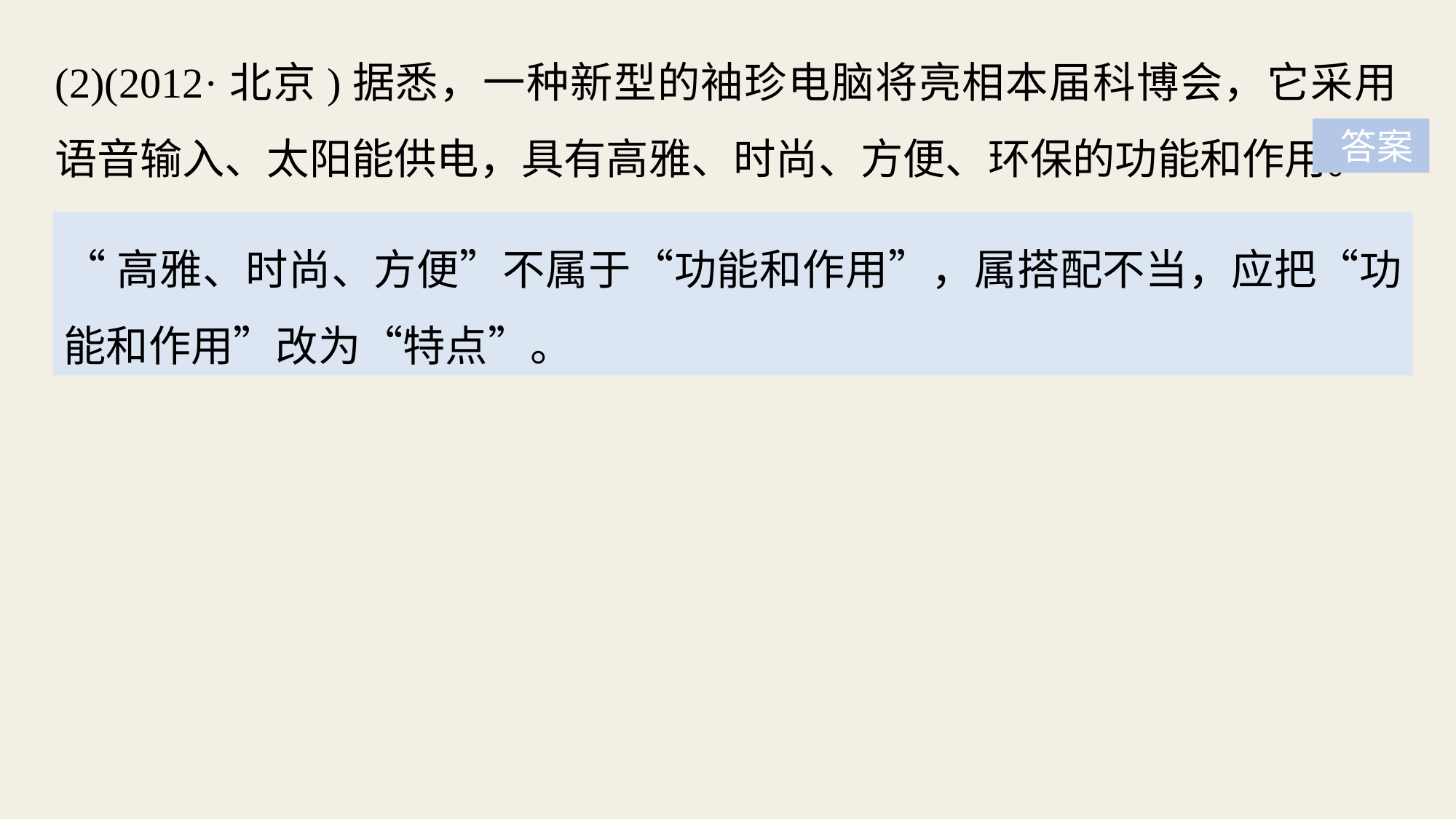

(2)(2012·北京)据悉，一种新型的袖珍电脑将亮相本届科博会，它采用语音输入、太阳能供电，具有高雅、时尚、方便、环保的功能和作用。
 答案
“高雅、时尚、方便”不属于“功能和作用”，属搭配不当，应把“功能和作用”改为“特点”。